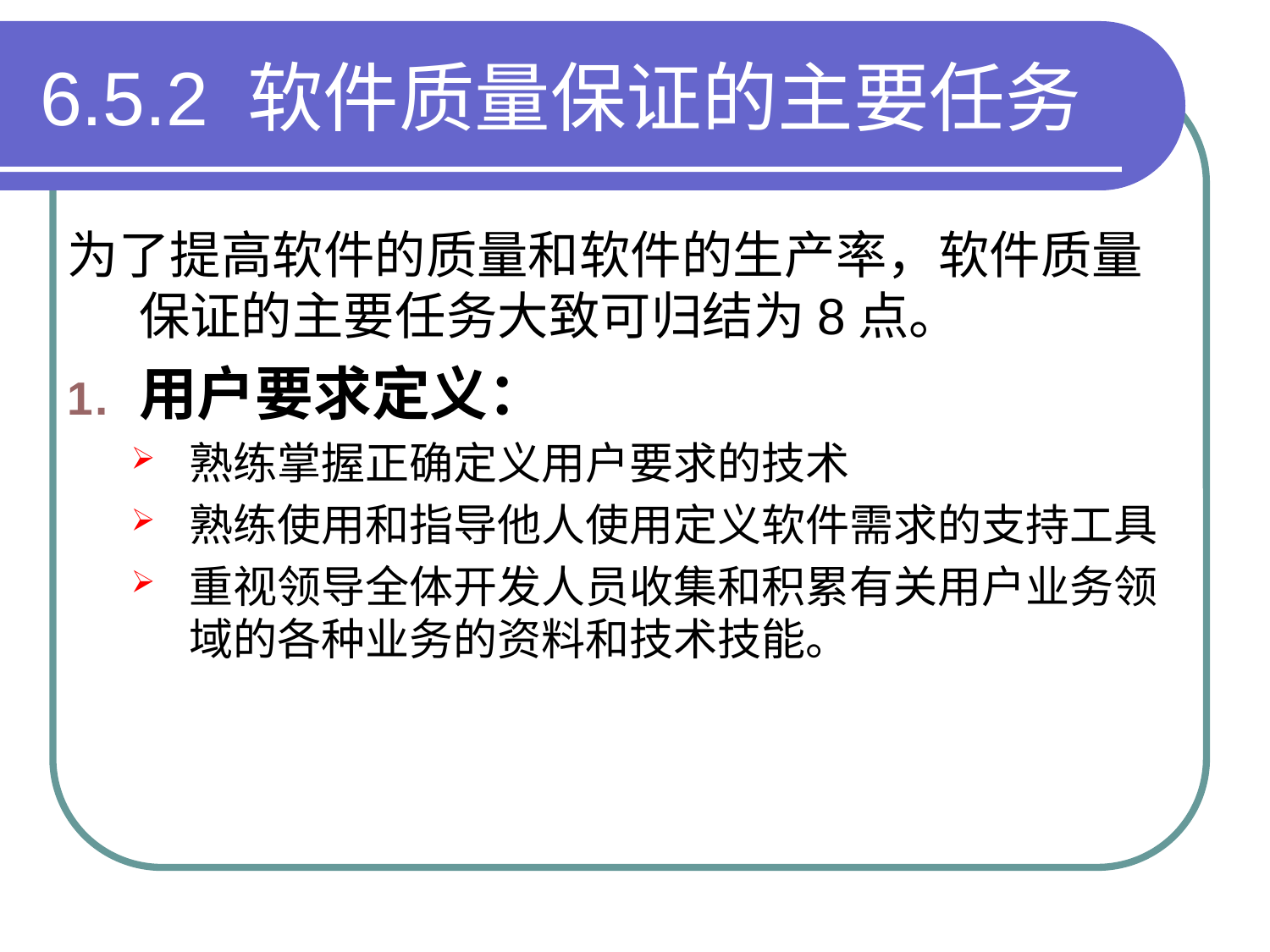

# 6.5.2 软件质量保证的主要任务
为了提高软件的质量和软件的生产率，软件质量保证的主要任务大致可归结为8点。
用户要求定义：
熟练掌握正确定义用户要求的技术
熟练使用和指导他人使用定义软件需求的支持工具
重视领导全体开发人员收集和积累有关用户业务领域的各种业务的资料和技术技能。

69